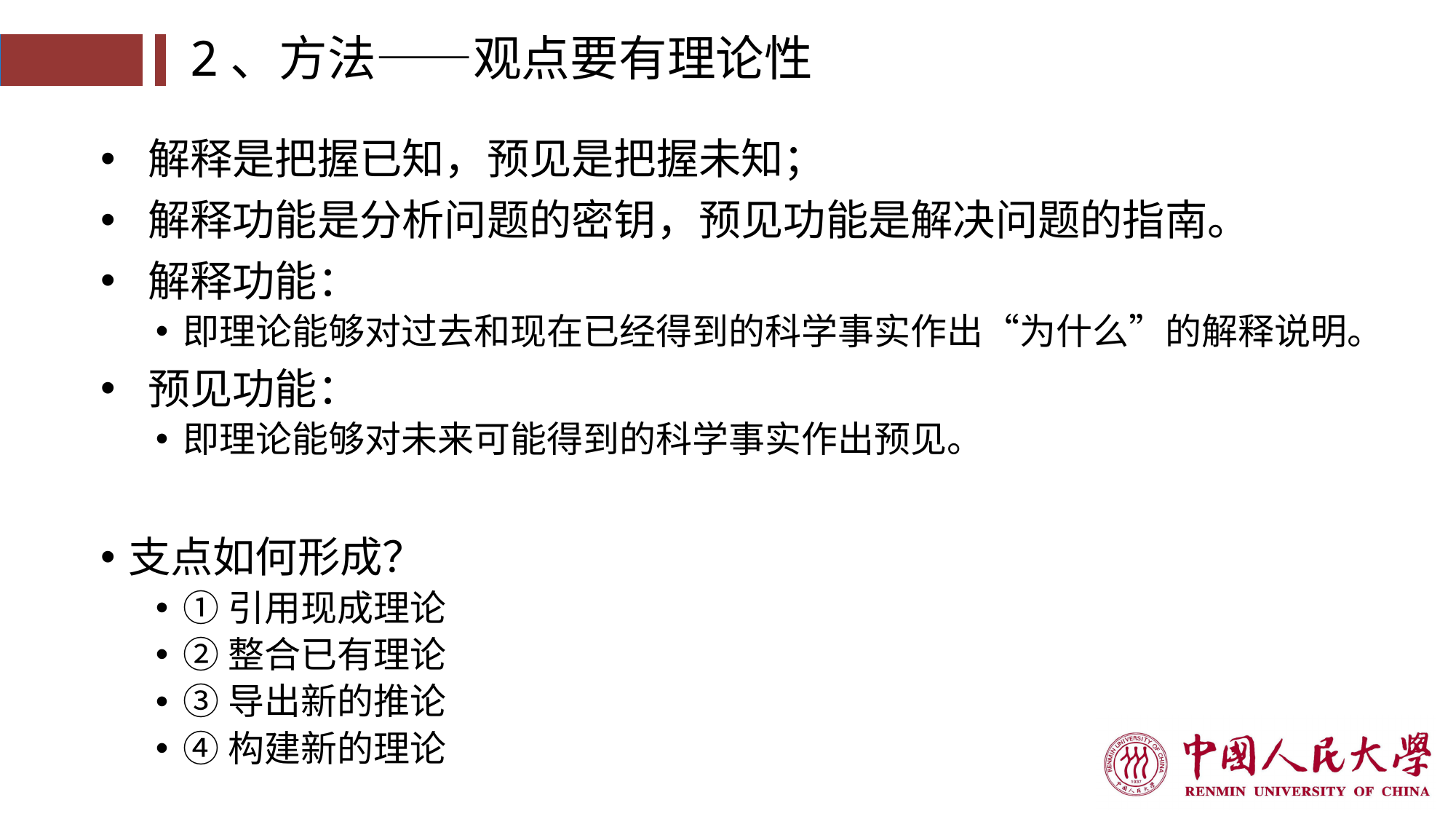

# 2、方法——观点要有理论性
 解释是把握已知，预见是把握未知；
 解释功能是分析问题的密钥，预见功能是解决问题的指南。
 解释功能：
即理论能够对过去和现在已经得到的科学事实作出“为什么”的解释说明。
 预见功能：
即理论能够对未来可能得到的科学事实作出预见。

支点如何形成？
①引用现成理论
②整合已有理论
③导出新的推论
④构建新的理论